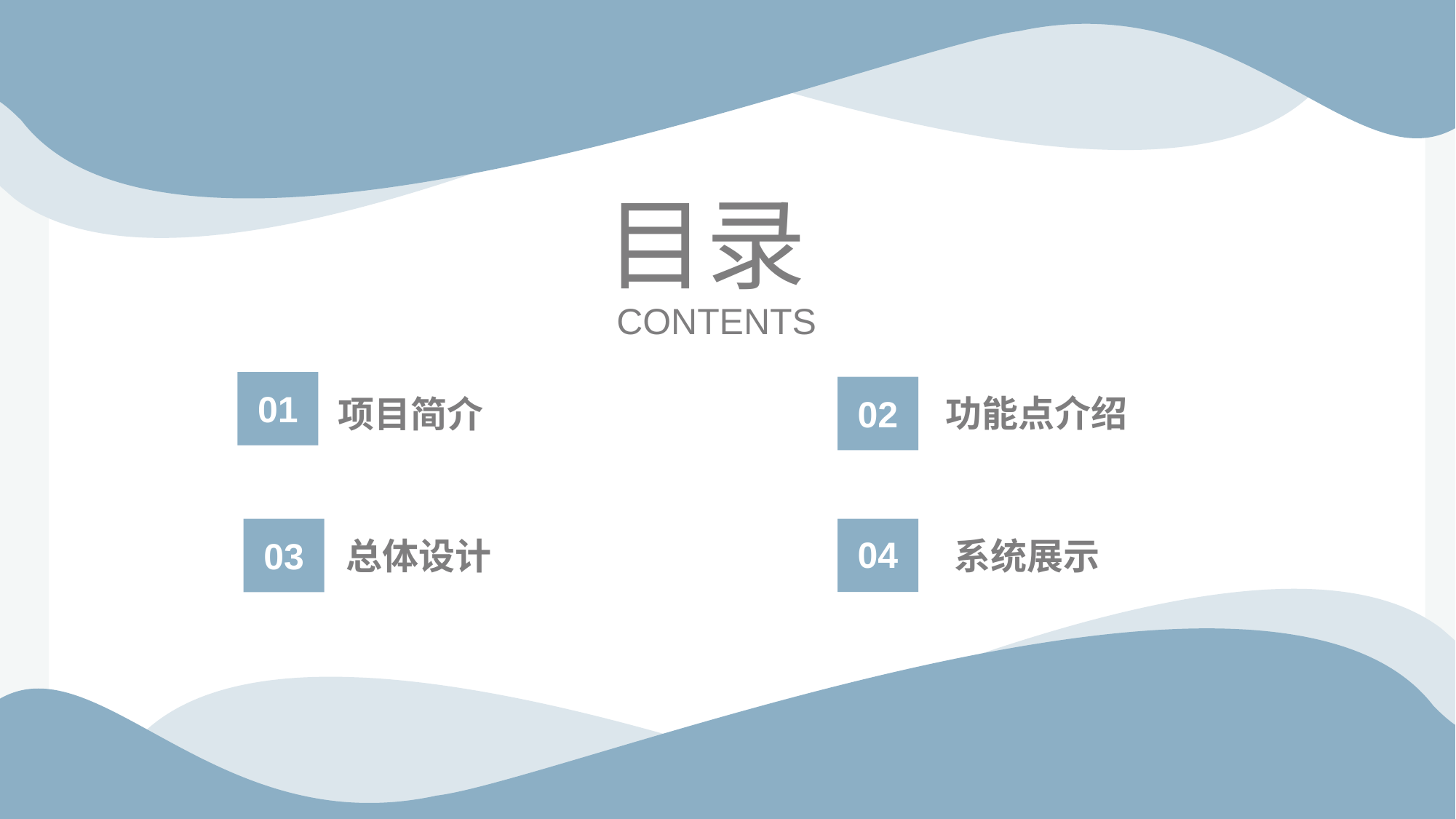

目录
CONTENTS

01
项目简介

02
功能点介绍

04
系统展示

03
总体设计